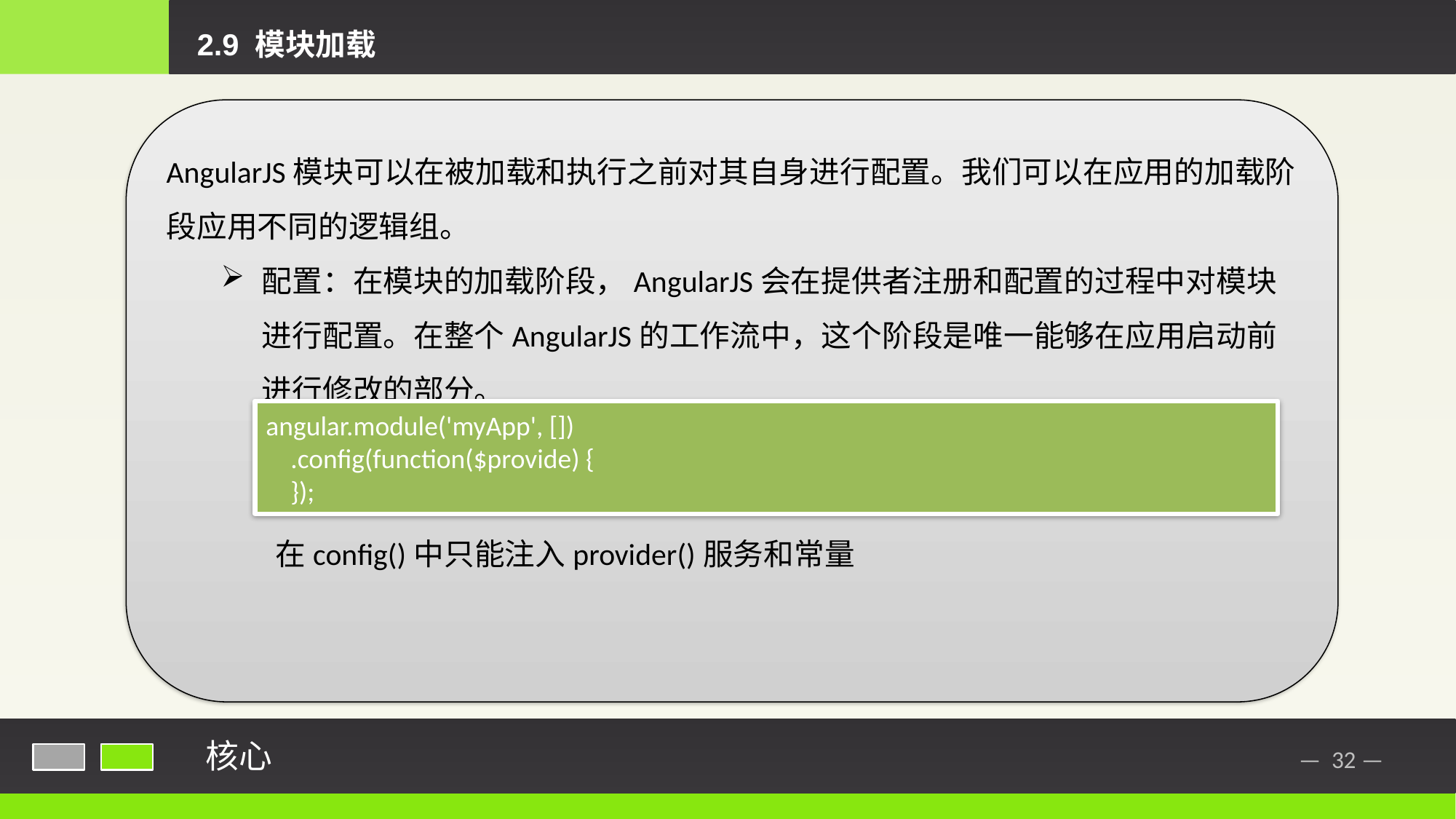

2.9 模块加载
AngularJS模块可以在被加载和执行之前对其自身进行配置。我们可以在应用的加载阶段应用不同的逻辑组。
配置：在模块的加载阶段，AngularJS会在提供者注册和配置的过程中对模块进行配置。在整个AngularJS的工作流中，这个阶段是唯一能够在应用启动前进行修改的部分。

在config()中只能注入provider()服务和常量

angular.module('myApp', [])
    .config(function($provide) {
    });